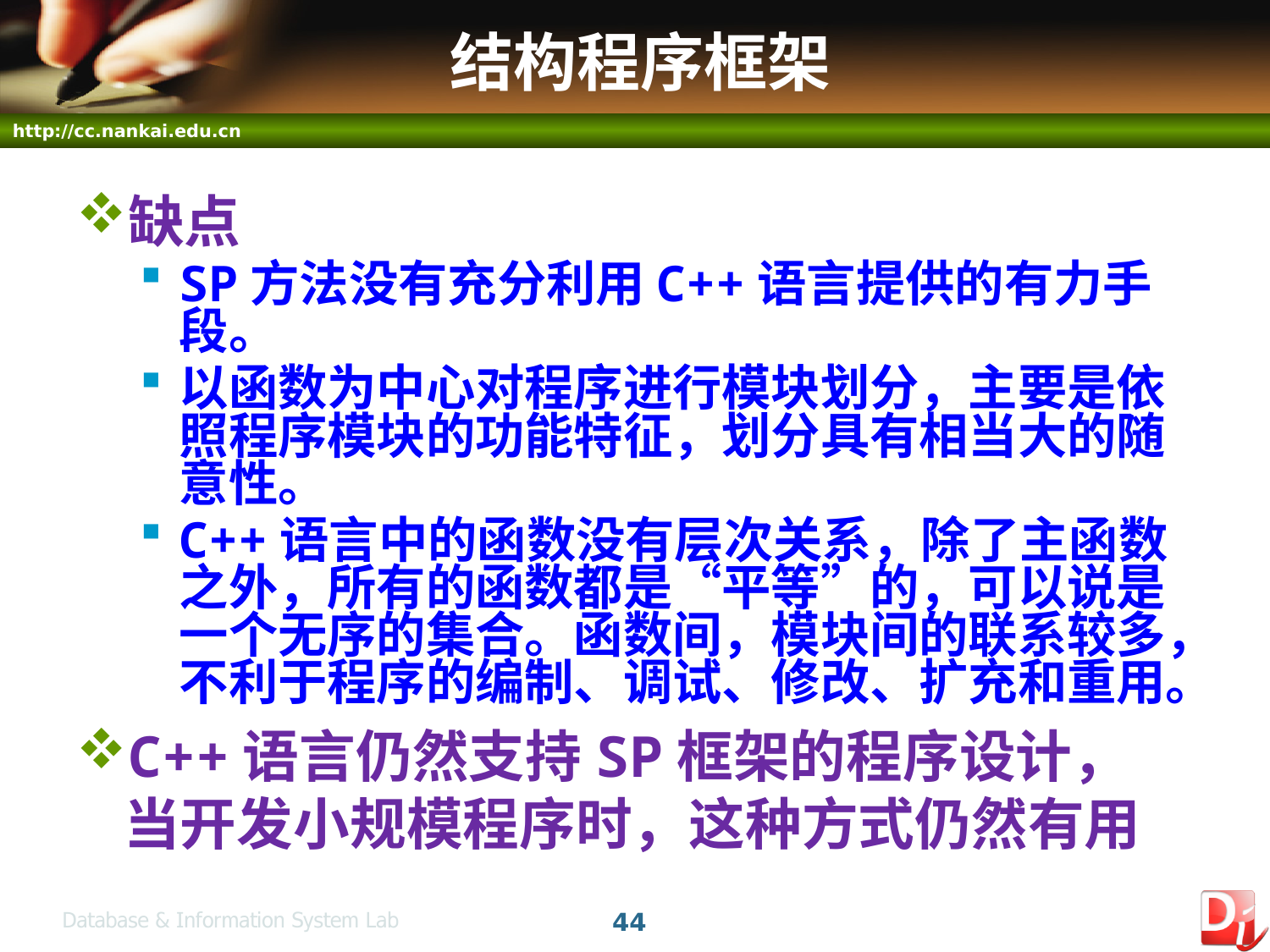

# 结构程序框架
缺点
SP方法没有充分利用C++语言提供的有力手段。
以函数为中心对程序进行模块划分，主要是依照程序模块的功能特征，划分具有相当大的随意性。
C++语言中的函数没有层次关系，除了主函数之外，所有的函数都是“平等”的，可以说是一个无序的集合。函数间，模块间的联系较多，不利于程序的编制、调试、修改、扩充和重用。
C++语言仍然支持SP框架的程序设计，当开发小规模程序时，这种方式仍然有用

44
Database & Information System Lab